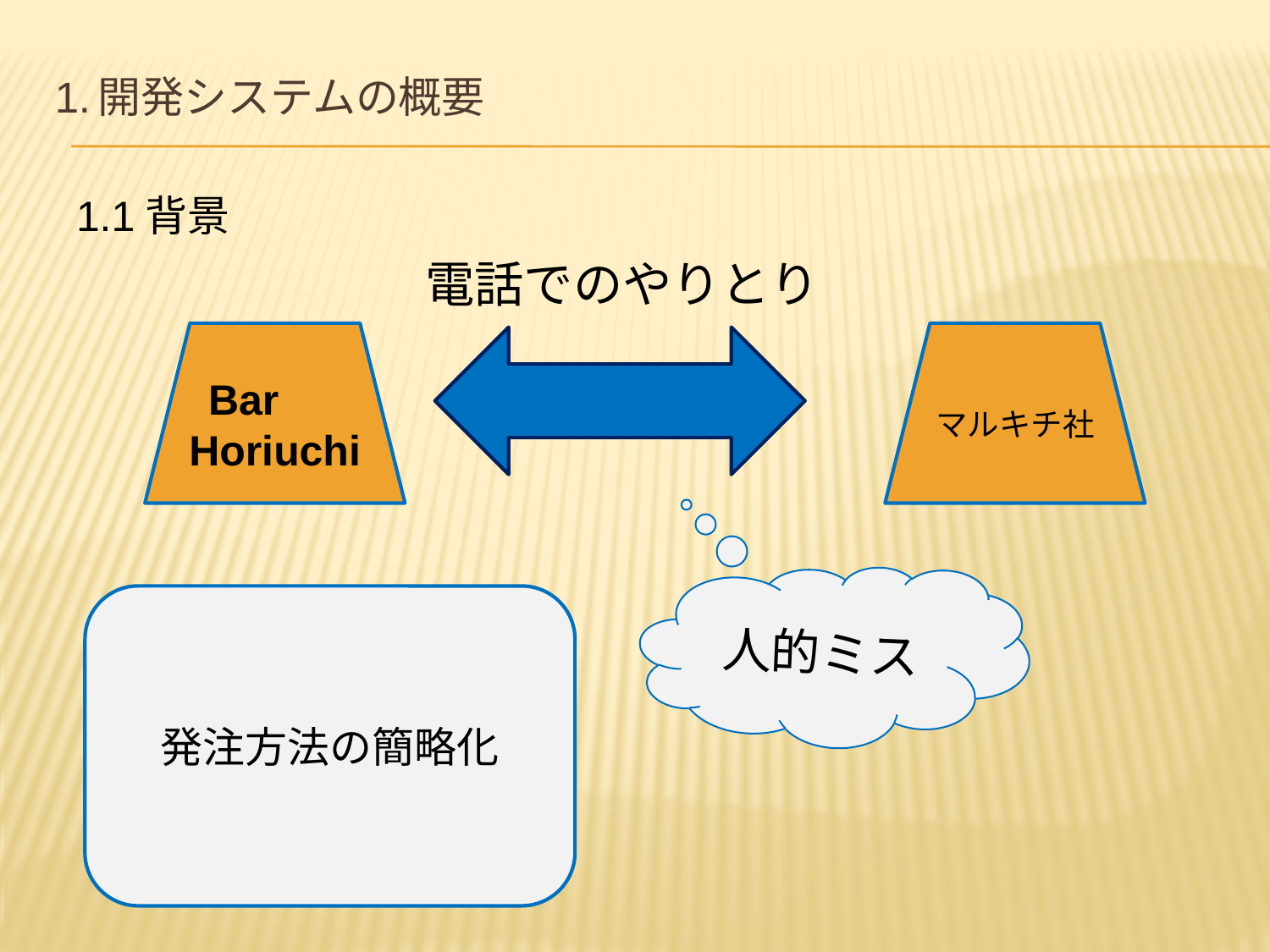

# 1.開発システムの概要
1.1背景
電話でのやりとり
Bar　Horiuchi
マルキチ社

人的ミス
発注方法の簡略化